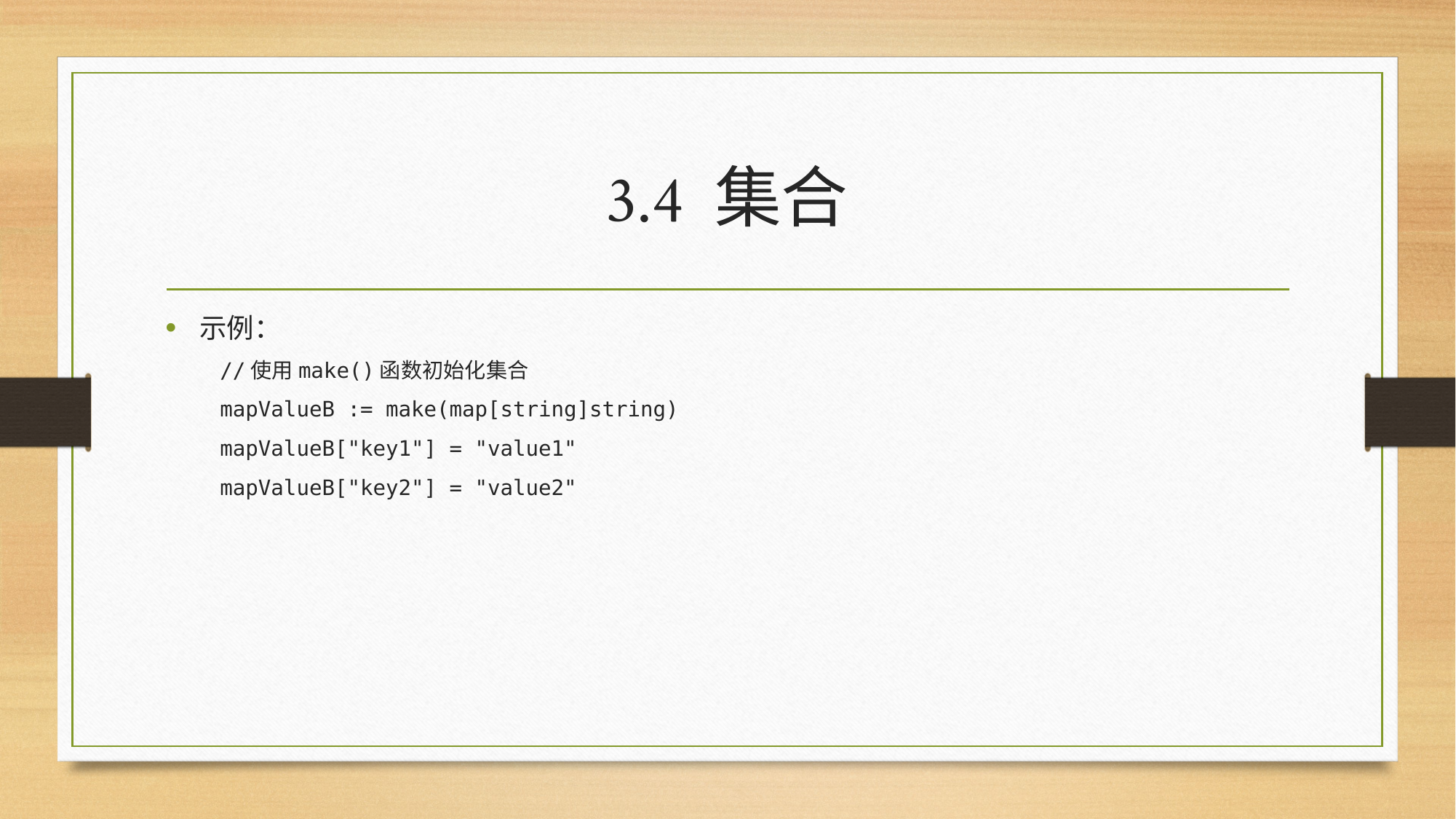

# 3.4 集合
示例：
//使用make()函数初始化集合
mapValueB := make(map[string]string)
mapValueB["key1"] = "value1"
mapValueB["key2"] = "value2"